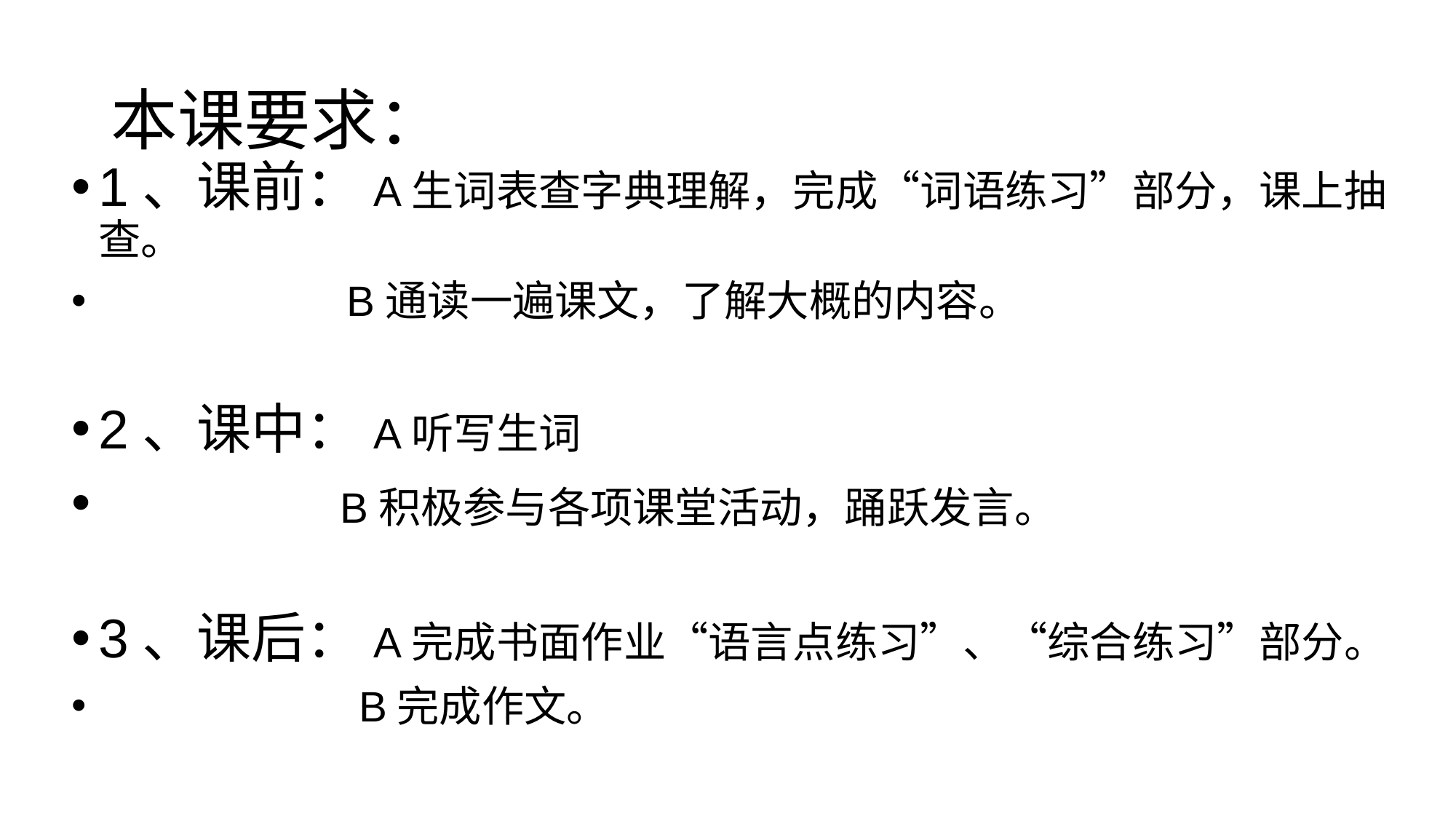

# 本课要求：
1、课前：A生词表查字典理解，完成“词语练习”部分，课上抽查。
                     B通读一遍课文，了解大概的内容。

2、课中：A听写生词
                B积极参与各项课堂活动，踊跃发言。

3、课后：A完成书面作业“语言点练习”、“综合练习”部分。
                      B完成作文。